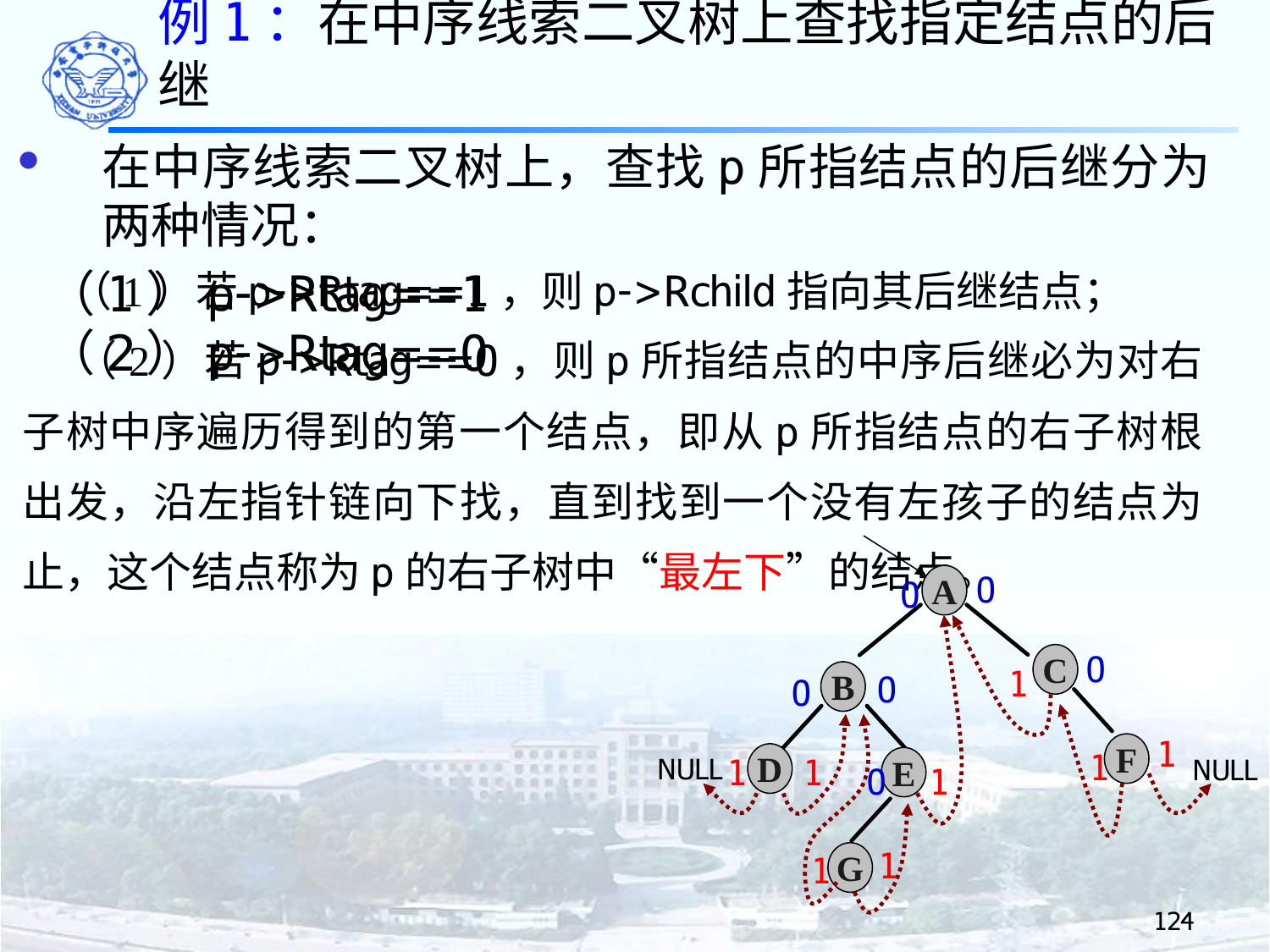

例1：在中序线索二叉树上查找指定结点的后继
在中序线索二叉树上，查找p所指结点的后继分为两种情况：
（1）p->Rtag==1
（2）p->Rtag==0
（1）若p->Rtag==1，则p->Rchild指向其后继结点；
    （2）若p->Rtag==0，则p所指结点的中序后继必为对右子树中序遍历得到的第一个结点，即从p所指结点的右子树根出发，沿左指针链向下找，直到找到一个没有左孩子的结点为止，这个结点称为p的右子树中“最左下”的结点。

0
A
0

0
C
1
0
B
0

1
F
1
D
1
1
NULL
E
0
1

1
1
G
NULL
124